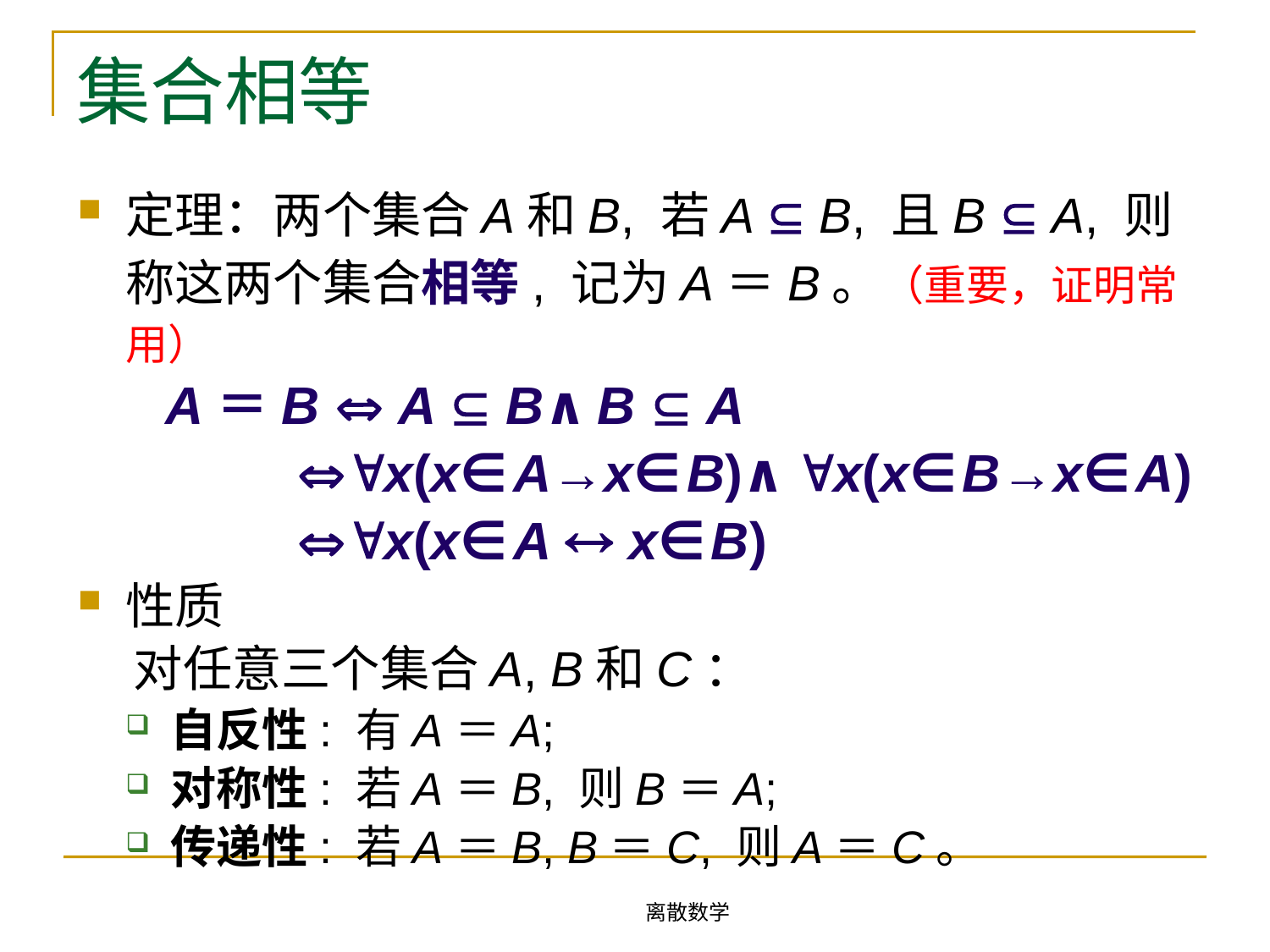

# 集合相等
定理：两个集合A和B, 若A ⊆ B, 且B ⊆ A, 则称这两个集合相等, 记为A＝B。（重要，证明常用）
      A＝B ⇔ A ⊆ B∧B ⊆ A
               ⇔∀x(x∈A→x∈B)∧∀x(x∈B→x∈A)
               ⇔∀x(x∈A ↔ x∈B)
性质
    对任意三个集合A, B和C：
自反性: 有A＝A;
对称性: 若A＝B, 则B＝A;
传递性: 若A＝B, B＝C, 则A＝C。

离散数学
12